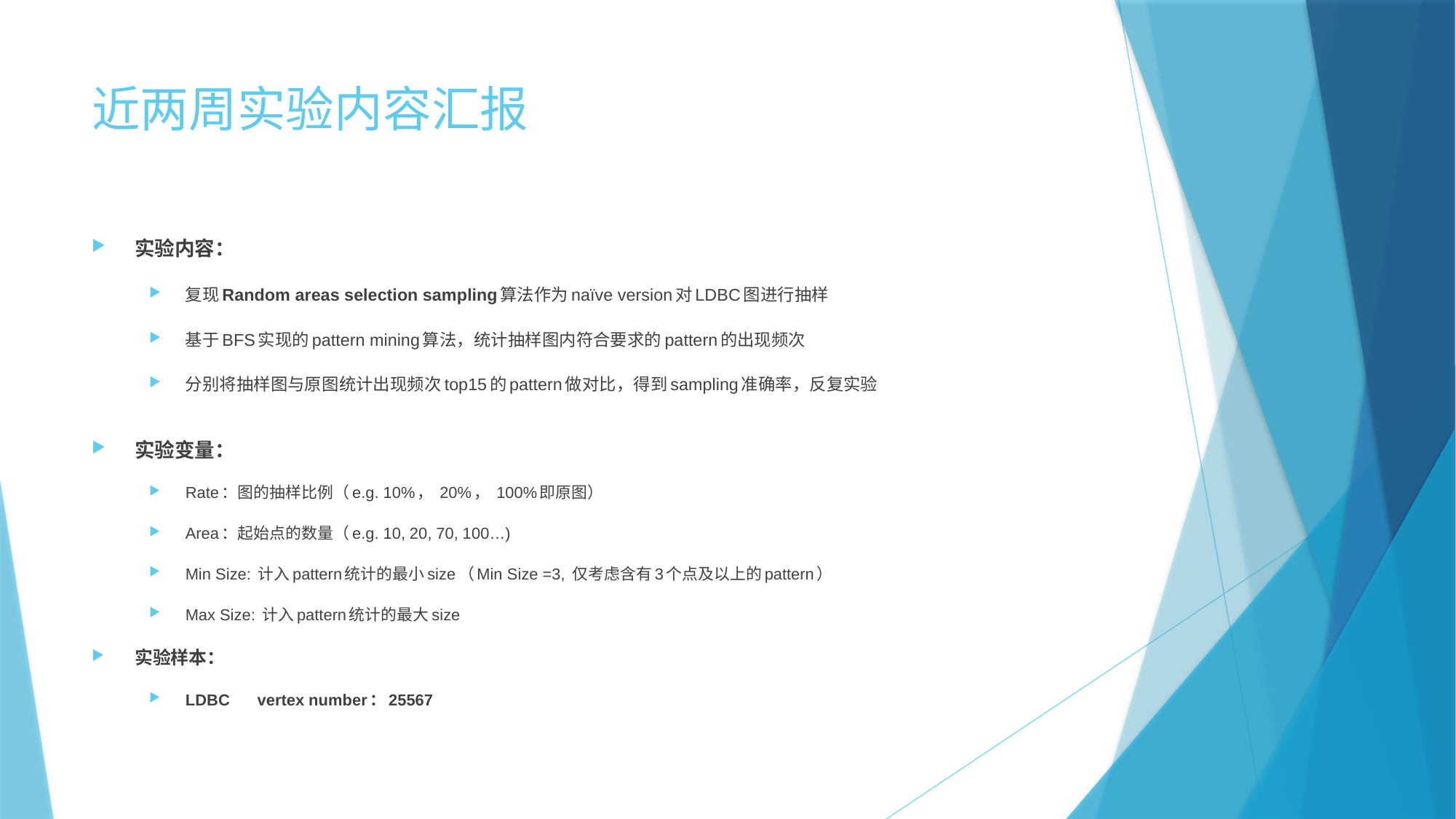

# 近两周实验内容汇报
实验内容：
复现Random areas selection sampling算法作为naïve version对LDBC图进行抽样
基于BFS实现的pattern mining算法，统计抽样图内符合要求的pattern的出现频次
分别将抽样图与原图统计出现频次top15的pattern做对比，得到sampling准确率，反复实验

实验变量：
Rate：图的抽样比例（e.g. 10%， 20%， 100%即原图）
Area：起始点的数量（e.g. 10, 20, 70, 100…)
Min Size: 计入pattern统计的最小size（Min Size =3, 仅考虑含有3个点及以上的pattern）
Max Size: 计入pattern统计的最大size
实验样本：
LDBC	vertex number：25567